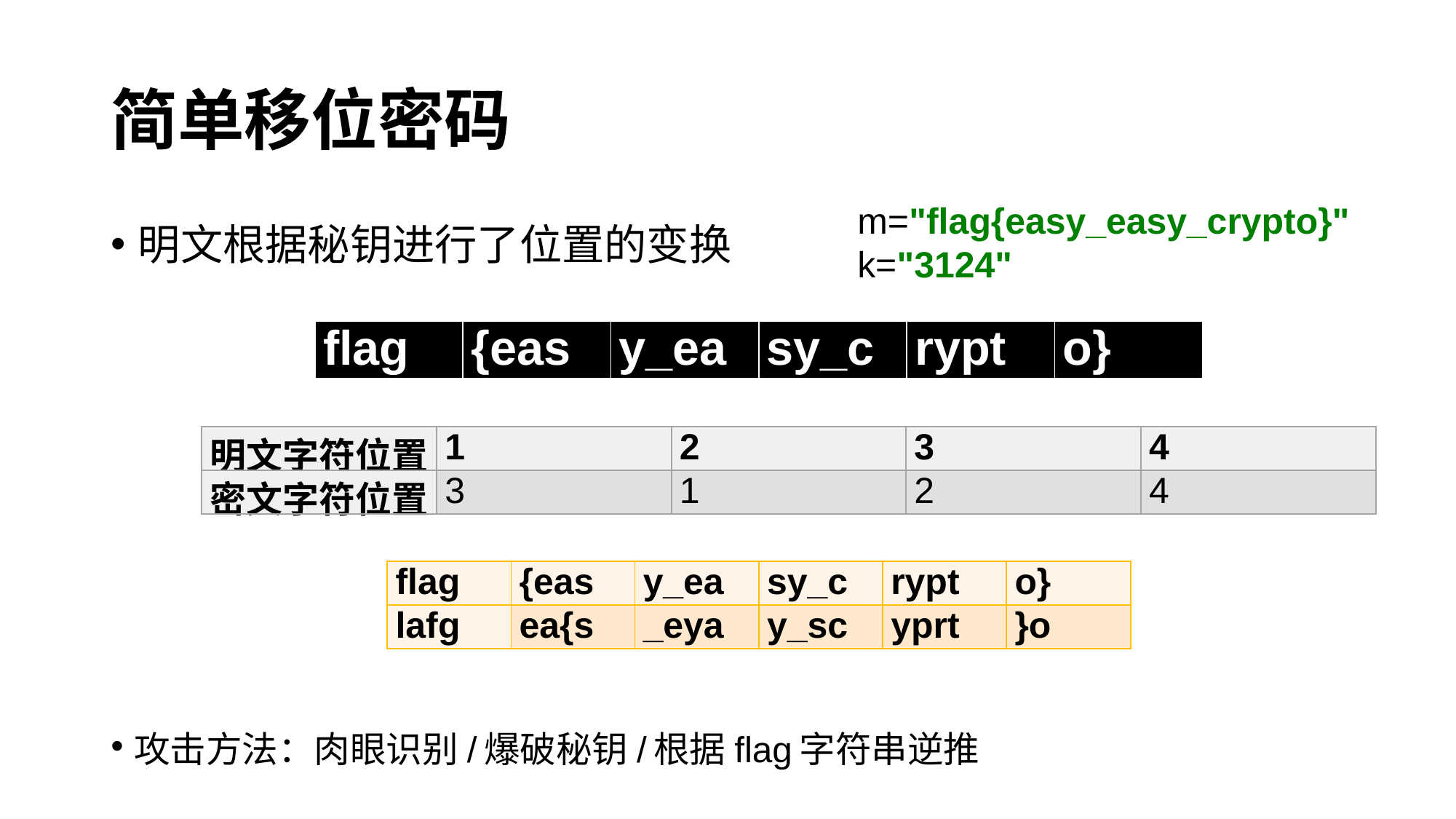

# 简单移位密码
m="flag{easy_easy_crypto}"
k="3124"
明文根据秘钥进行了位置的变换

| flag | {eas | y\_ea | sy\_c | rypt | o} |
| --- | --- | --- | --- | --- | --- |
| 明文字符位置 | 1 | 2 | 3 | 4 |
| --- | --- | --- | --- | --- |
| 密文字符位置 | 3 | 1 | 2 | 4 |
| flag | {eas | y\_ea | sy\_c | rypt | o} |
| --- | --- | --- | --- | --- | --- |
| lafg | ea{s | \_eya | y\_sc | yprt | }o |
攻击方法：肉眼识别/爆破秘钥/根据flag字符串逆推